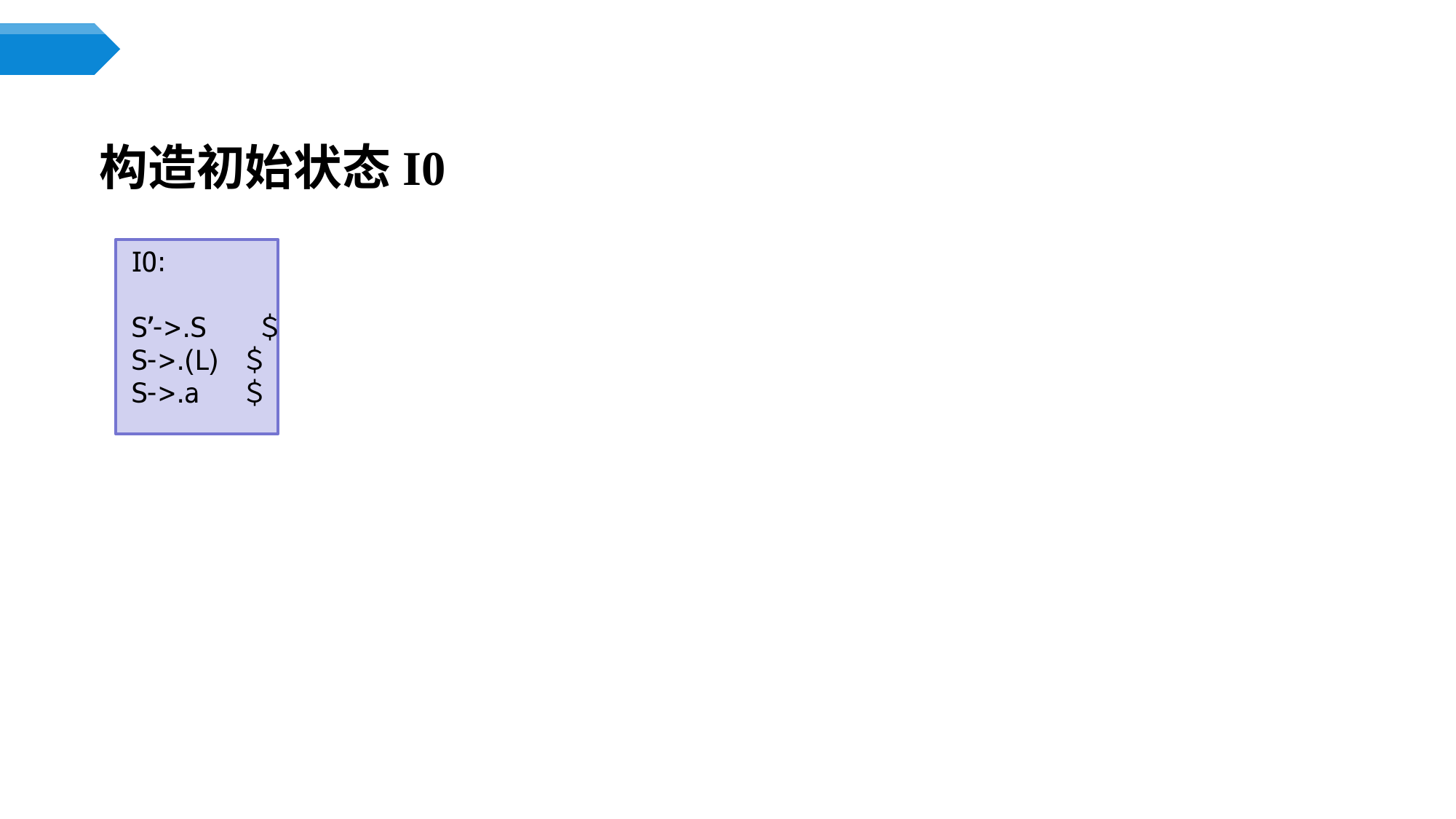

#
构造初始状态I0

I0:

S’->.S	 ＄
S->.(L)	＄
S->.a	＄